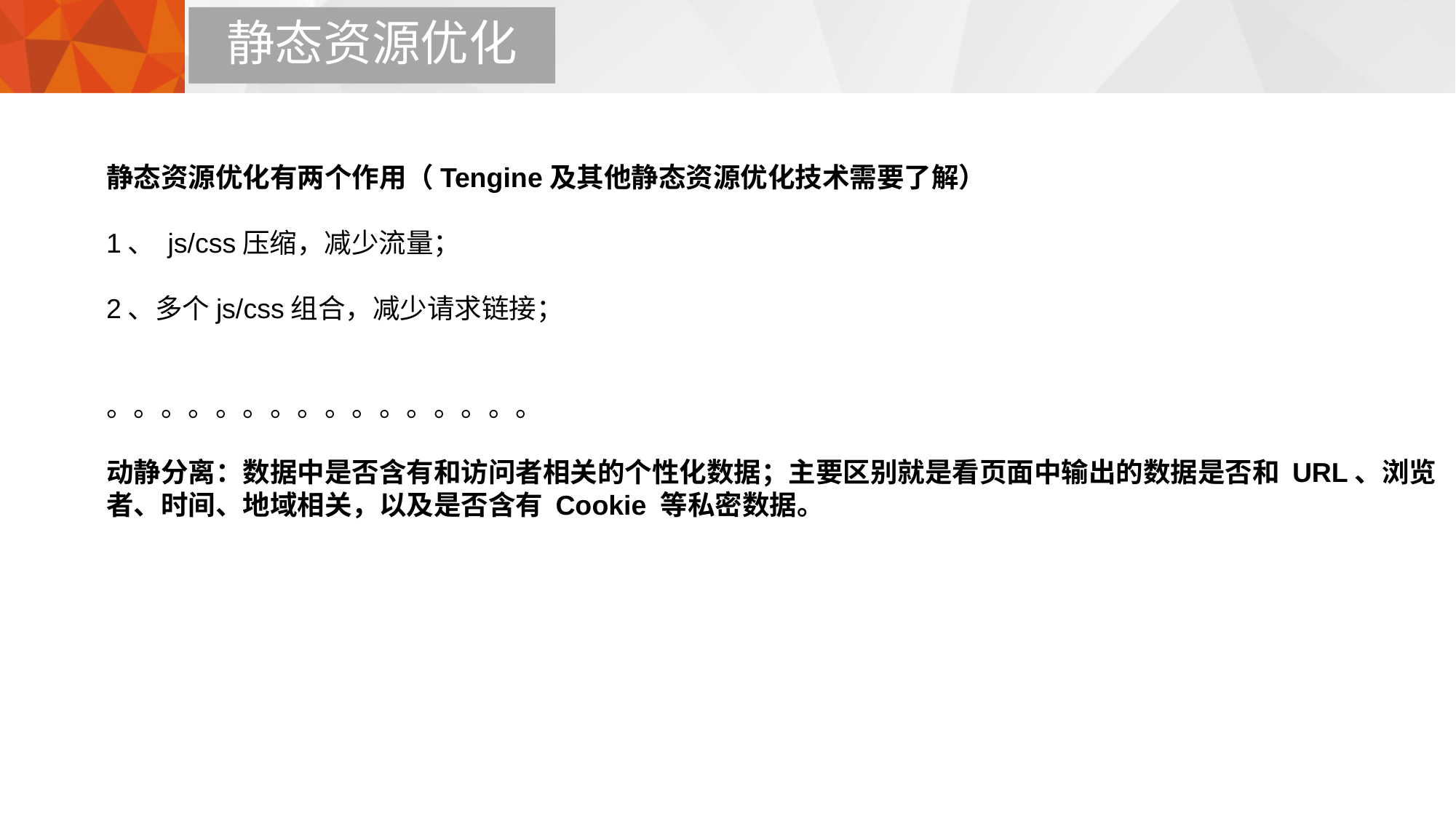

静态资源优化

静态资源优化有两个作用（Tengine及其他静态资源优化技术需要了解）

1、 js/css压缩，减少流量；

2、多个js/css组合，减少请求链接；

。。。。。。。。。。。。。。。。

动静分离：数据中是否含有和访问者相关的个性化数据；主要区别就是看页面中输出的数据是否和 URL、浏览者、时间、地域相关，以及是否含有 Cookie 等私密数据。